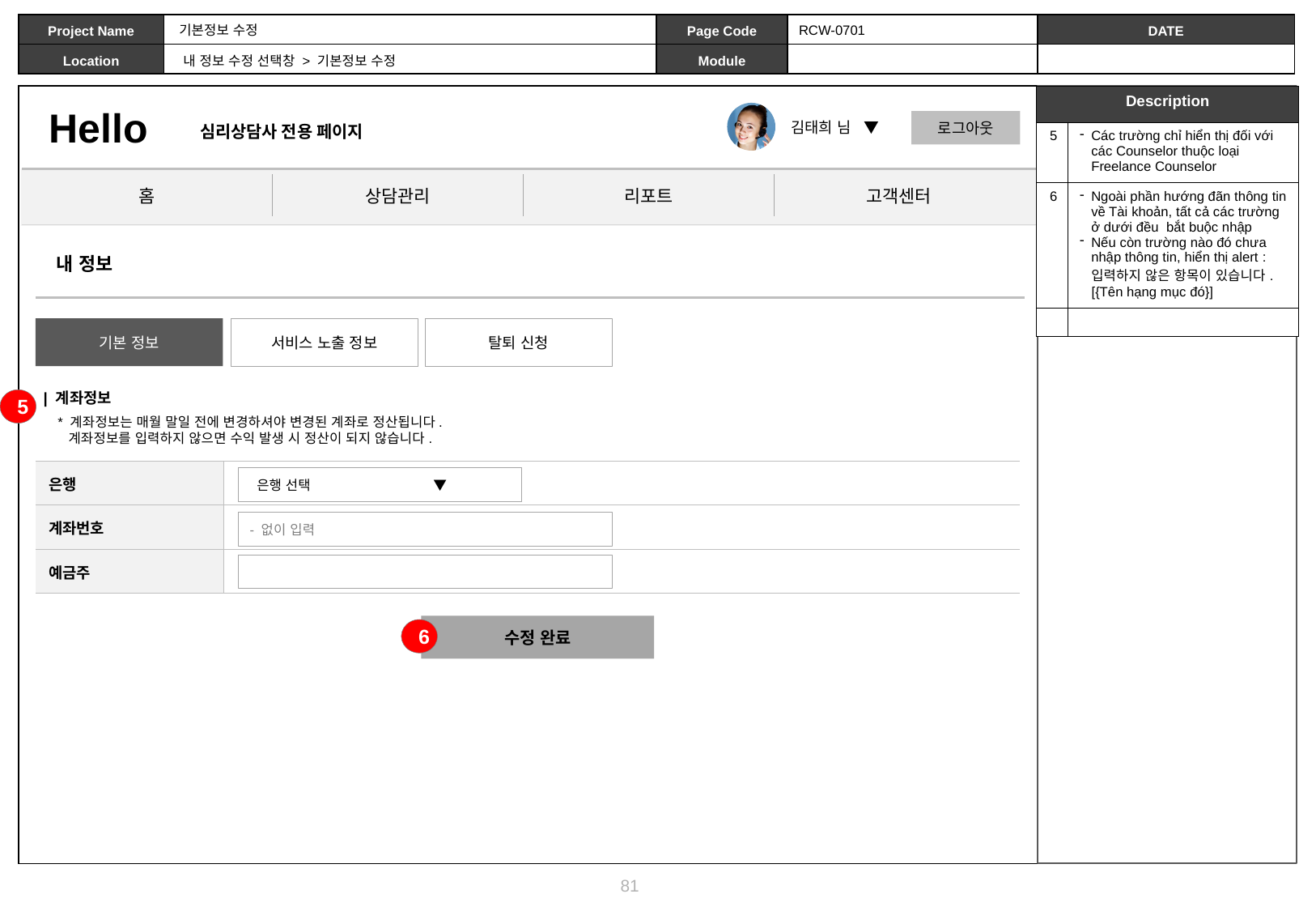

기본정보 수정
RCW-0701
내 정보 수정 선택창 > 기본정보 수정
| Description |  |
| --- | --- |
| 5 | Các trường chỉ hiển thị đối với các Counselor thuộc loại Freelance Counselor |
| 6 | Ngoài phần hướng đãn thông tin về Tài khoản, tất cả các trường ở dưới đều bắt buộc nhập Nếu còn trường nào đó chưa nhập thông tin, hiển thị alert : 입력하지 않은 항목이 있습니다. [{Tên hạng mục đó}] |
|  |  |
내 정보
기본 정보
서비스 노출 정보
탈퇴 신청
| 계좌정보
5
* 계좌정보는 매월 말일 전에 변경하셔야 변경된 계좌로 정산됩니다.
  계좌정보를 입력하지 않으면 수익 발생 시 정산이 되지 않습니다.

| 은행 |  |
| --- | --- |
| 계좌번호 |  |
| 예금주 |  |
 은행 선택                                ▼
- 없이 입력

수정 완료
6
81